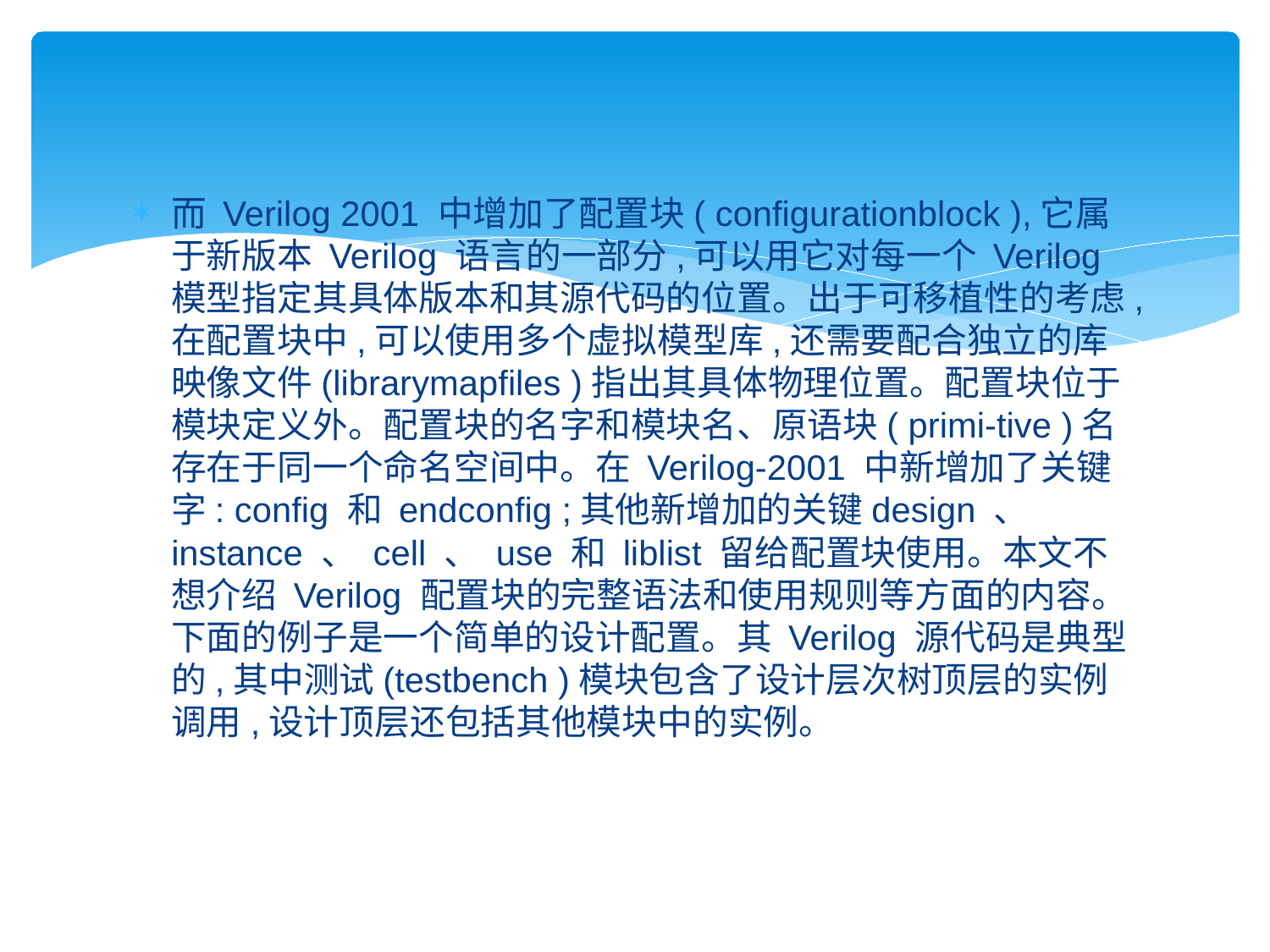

#
而 Verilog 2001 中增加了配置块( configurationblock ),它属于新版本 Verilog 语言的一部分,可以用它对每一个 Verilog 模型指定其具体版本和其源代码的位置。出于可移植性的考虑,在配置块中,可以使用多个虚拟模型库,还需要配合独立的库映像文件(librarymapfiles )指出其具体物理位置。配置块位于模块定义外。配置块的名字和模块名、原语块( primi-tive )名存在于同一个命名空间中。在 Verilog-2001 中新增加了关键字: config 和 endconfig ;其他新增加的关键design 、 instance 、 cell 、 use 和 liblist 留给配置块使用。本文不想介绍 Verilog 配置块的完整语法和使用规则等方面的内容。下面的例子是一个简单的设计配置。其 Verilog 源代码是典型的,其中测试(testbench )模块包含了设计层次树顶层的实例调用,设计顶层还包括其他模块中的实例。